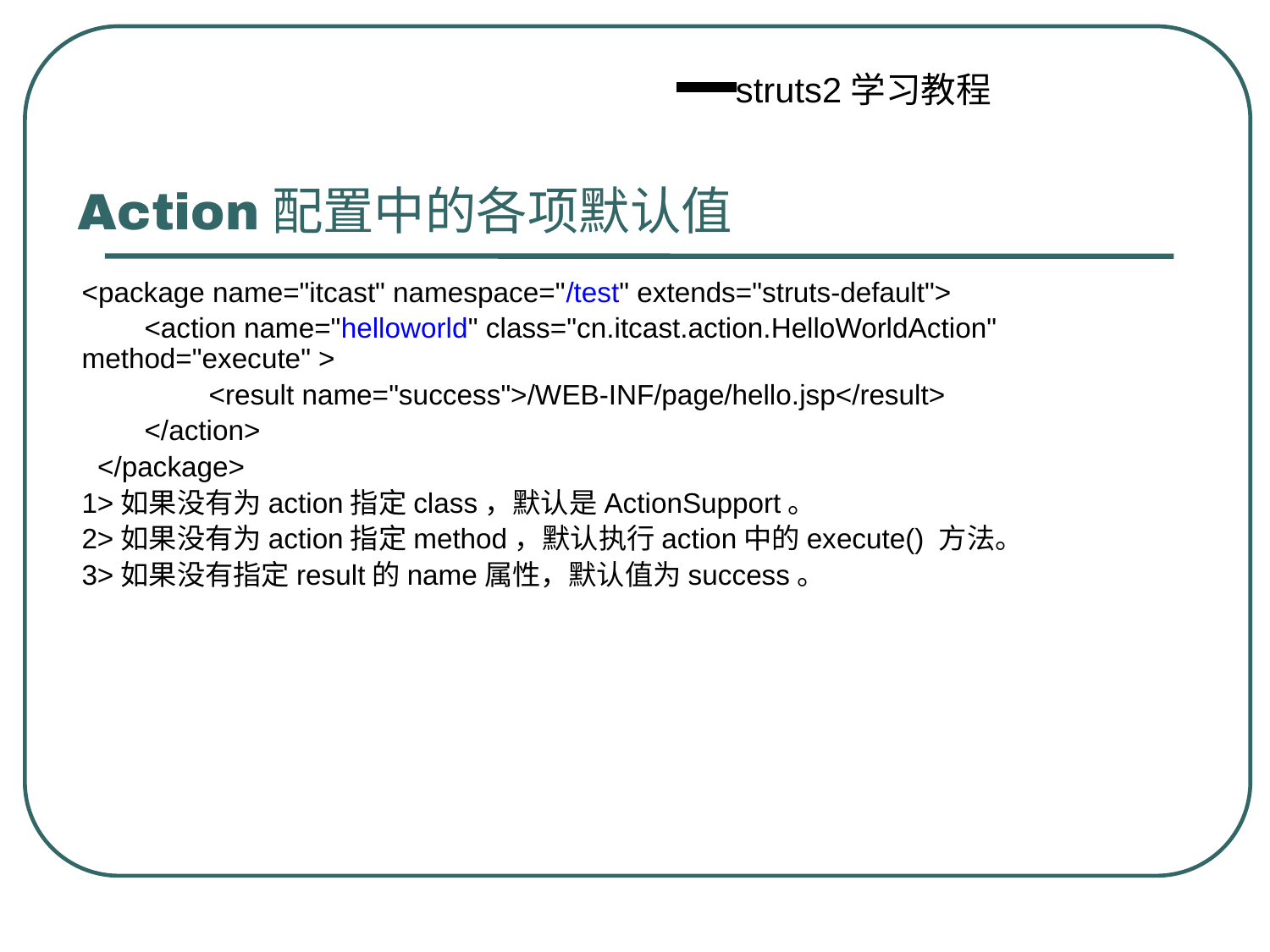

Action配置中的各项默认值
<package name="itcast" namespace="/test" extends="struts-default">
        <action name="helloworld" class="cn.itcast.action.HelloWorldAction" method="execute" >
	<result name="success">/WEB-INF/page/hello.jsp</result>
        </action>
  </package>
1>如果没有为action指定class，默认是ActionSupport。
2>如果没有为action指定method，默认执行action中的execute() 方法。
3>如果没有指定result的name属性，默认值为success。